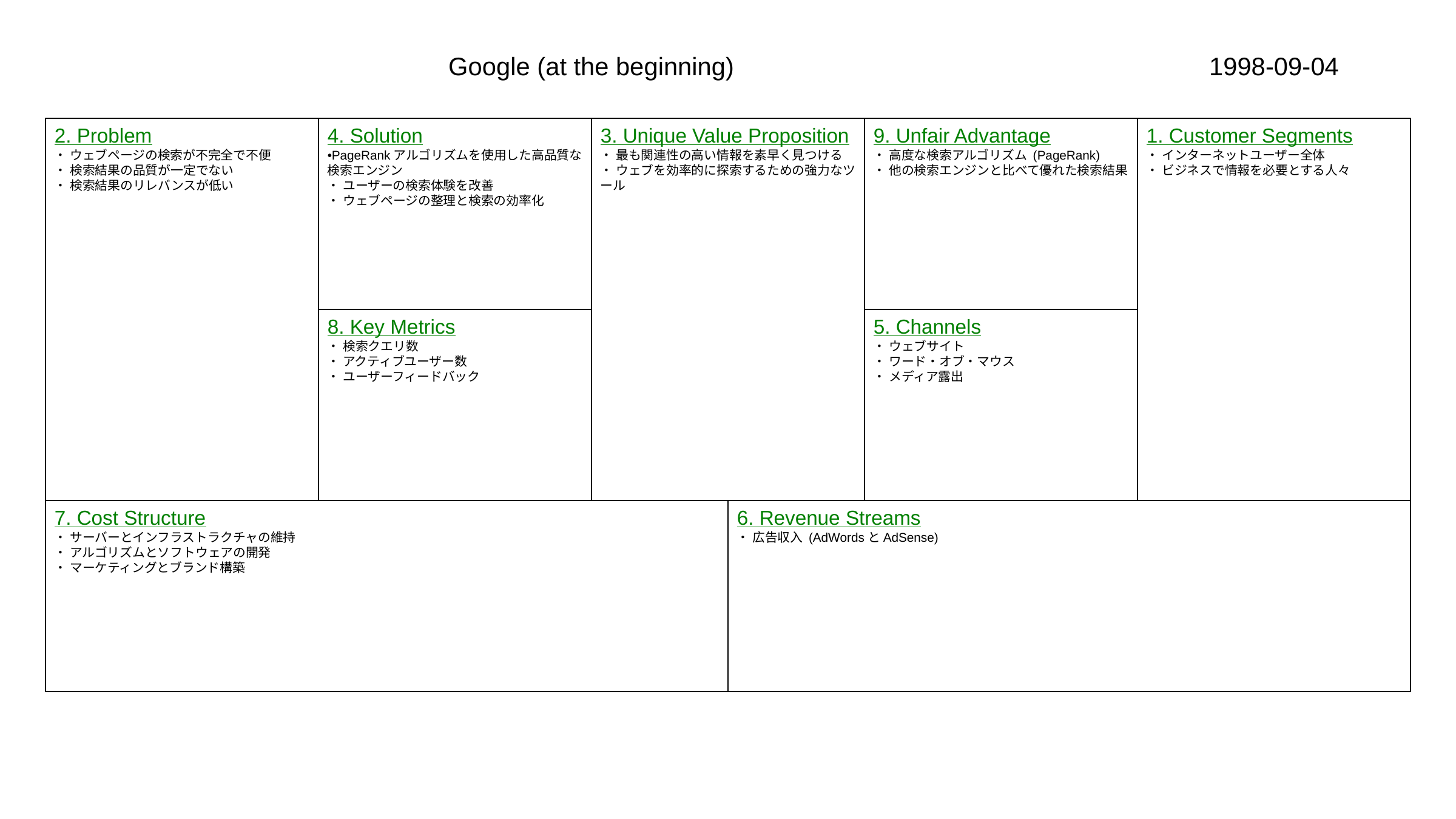

Google (at the beginning)
1998-09-04
2. Problem
•ウェブページの検索が不完全で不便
•検索結果の品質が一定でない
•検索結果のリレバンスが低い
4. Solution
•PageRankアルゴリズムを使用した高品質な検索エンジン
•ユーザーの検索体験を改善
•ウェブページの整理と検索の効率化
3. Unique Value Proposition
•最も関連性の高い情報を素早く見つける
•ウェブを効率的に探索するための強力なツール
9. Unfair Advantage
•高度な検索アルゴリズム (PageRank)
•他の検索エンジンと比べて優れた検索結果
1. Customer Segments
•インターネットユーザー全体
•ビジネスで情報を必要とする人々
8. Key Metrics
•検索クエリ数
•アクティブユーザー数
•ユーザーフィードバック
5. Channels
•ウェブサイト
•ワード・オブ・マウス
•メディア露出
7. Cost Structure
•サーバーとインフラストラクチャの維持
•アルゴリズムとソフトウェアの開発
•マーケティングとブランド構築
6. Revenue Streams
•広告収入 (AdWordsとAdSense)